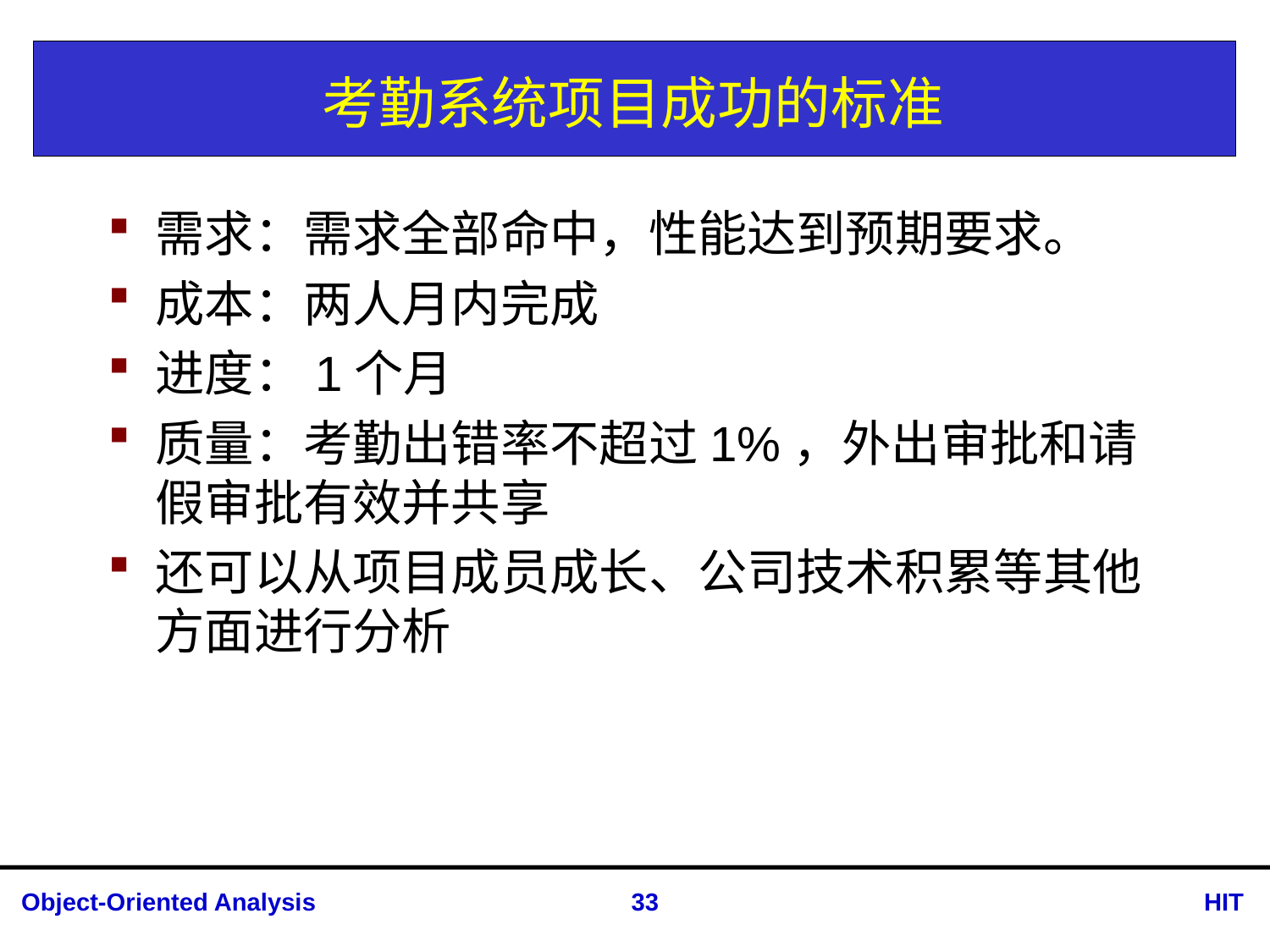

# 考勤系统项目成功的标准
需求：需求全部命中，性能达到预期要求。
成本：两人月内完成
进度：1个月
质量：考勤出错率不超过1%，外出审批和请假审批有效并共享
还可以从项目成员成长、公司技术积累等其他方面进行分析